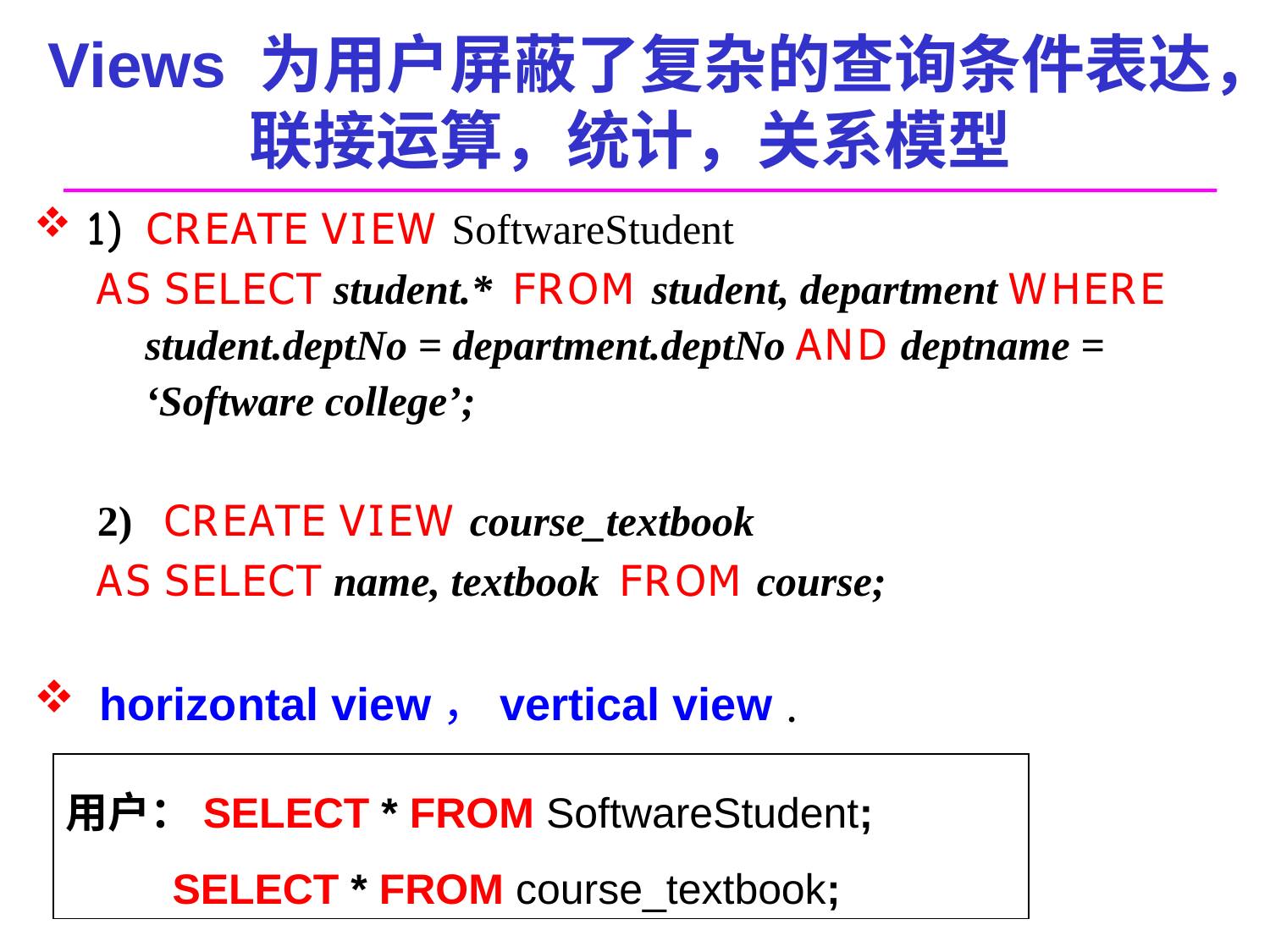

# Views 为用户屏蔽了复杂的查询条件表达，联接运算，统计，关系模型
1)  CREATE VIEW SoftwareStudent
AS SELECT student.*  FROM student, department WHERE student.deptNo = department.deptNo AND deptname = ‘Software college’;

2)   CREATE VIEW course_textbook
AS SELECT name, textbook  FROM course;

 horizontal view，vertical view .
用户：SELECT * FROM SoftwareStudent;
         SELECT * FROM course_textbook;